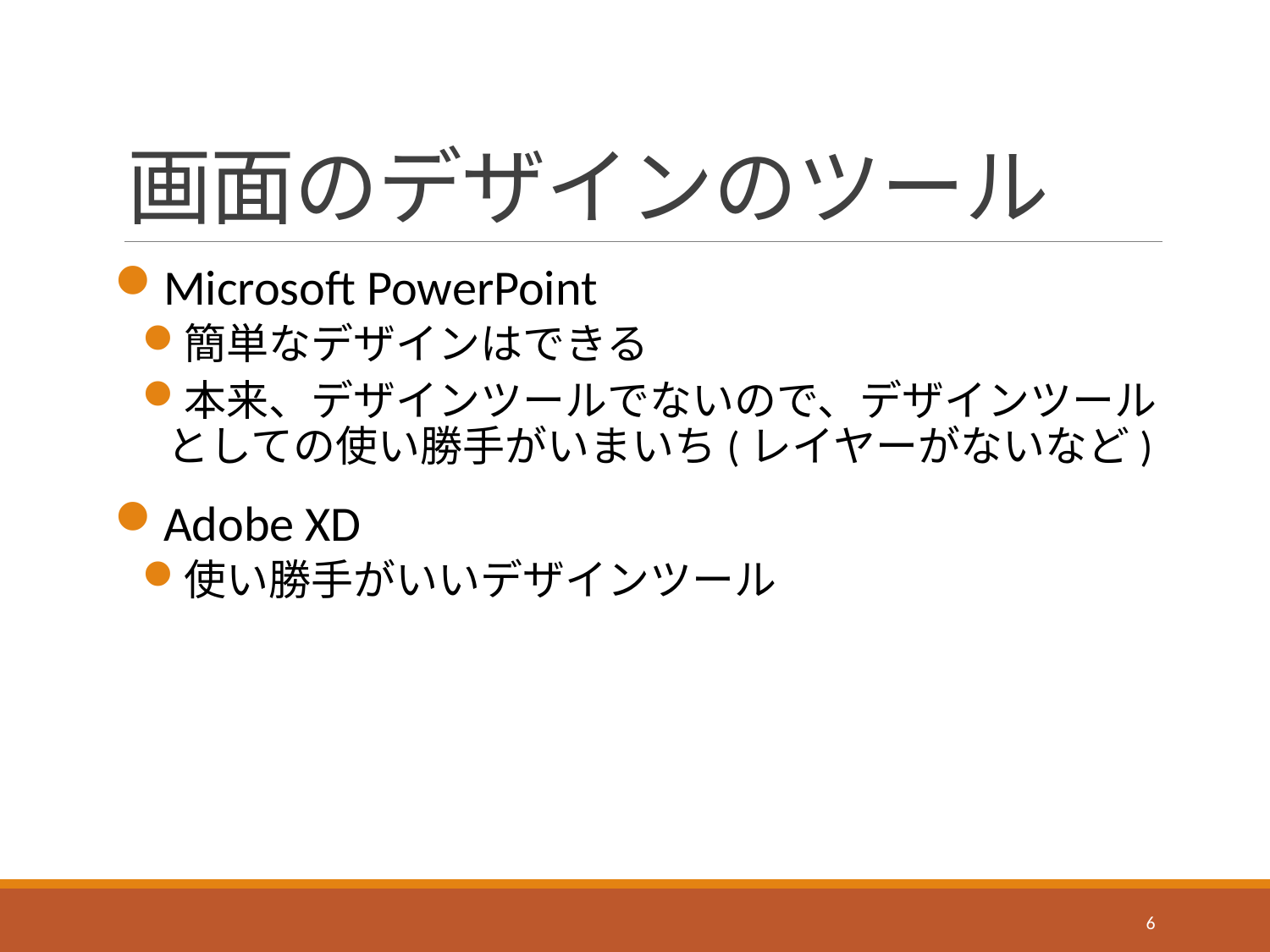

# 画面のデザインのツール
Microsoft PowerPoint
簡単なデザインはできる
本来、デザインツールでないので、デザインツールとしての使い勝手がいまいち(レイヤーがないなど)
Adobe XD
使い勝手がいいデザインツール
6